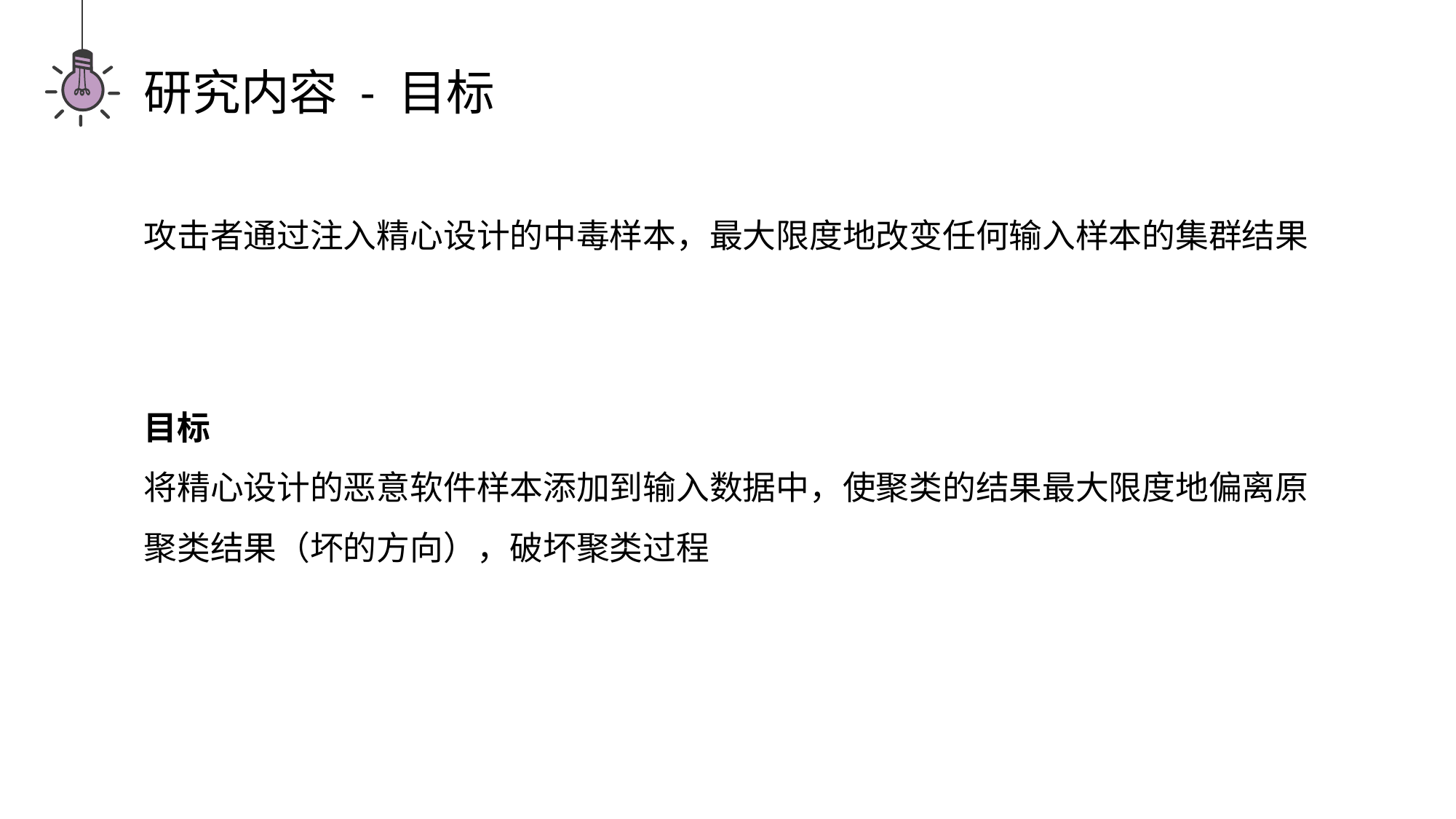

研究内容 - 目标
攻击者通过注入精心设计的中毒样本，最大限度地改变任何输入样本的集群结果
目标
将精心设计的恶意软件样本添加到输入数据中，使聚类的结果最大限度地偏离原聚类结果（坏的方向），破坏聚类过程